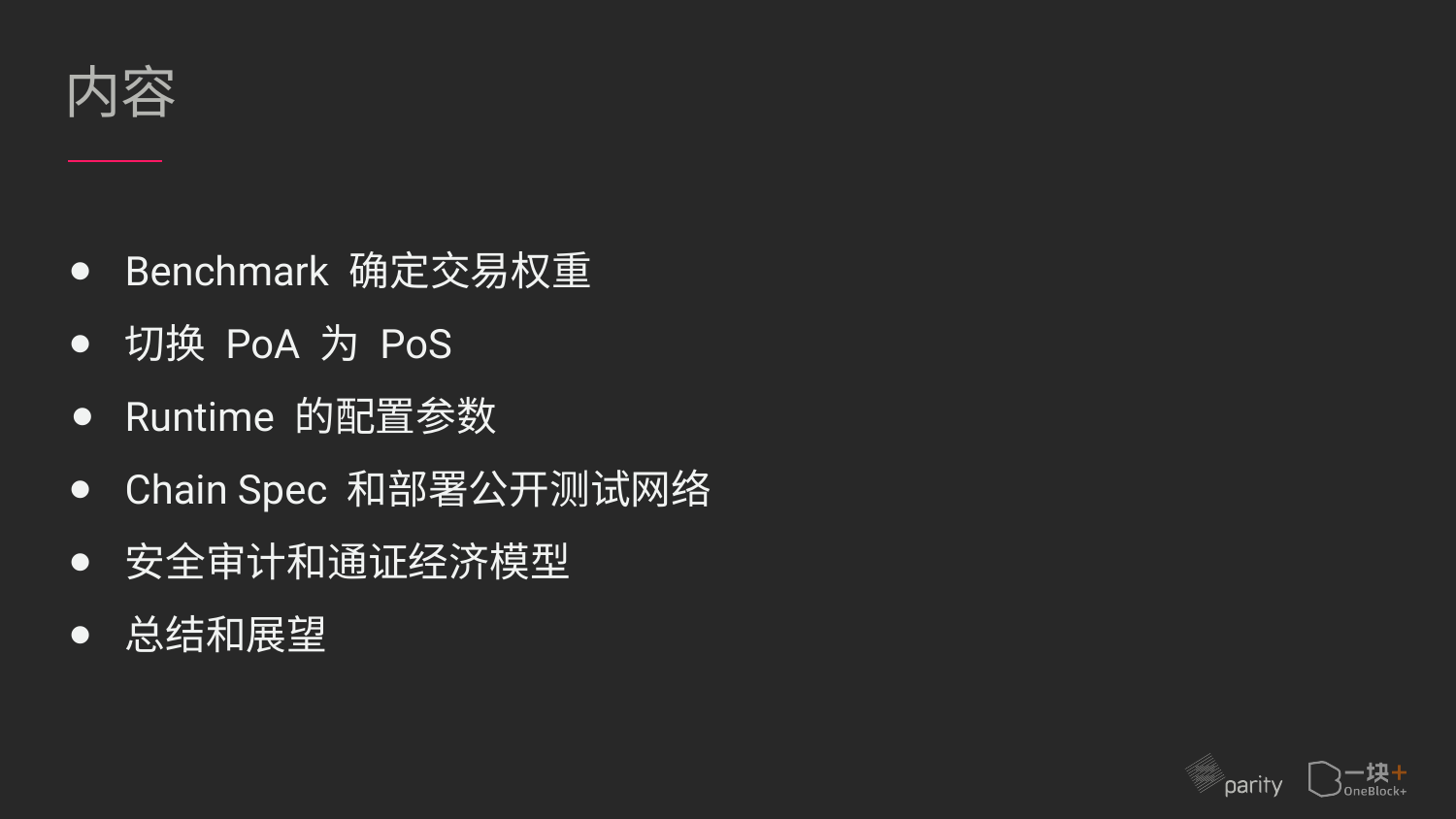

# 内容
Benchmark 确定交易权重
切换 PoA 为 PoS
Runtime 的配置参数
Chain Spec 和部署公开测试网络
安全审计和通证经济模型
总结和展望